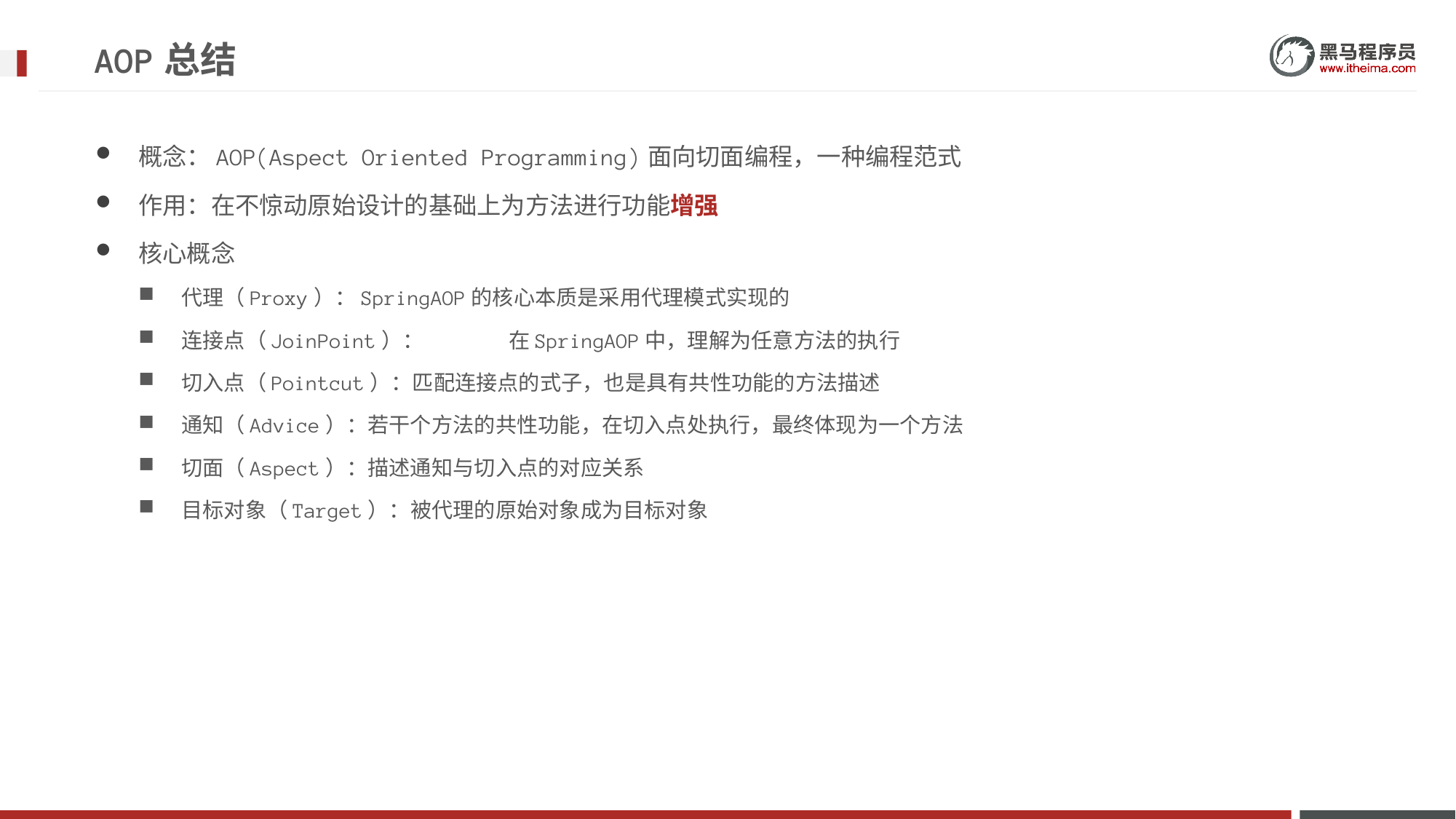

AOP总结
概念：AOP(Aspect Oriented Programming)面向切面编程，一种编程范式
作用：在不惊动原始设计的基础上为方法进行功能增强
核心概念
代理（Proxy）：SpringAOP的核心本质是采用代理模式实现的
连接点（JoinPoint）：	在SpringAOP中，理解为任意方法的执行
切入点（Pointcut）：匹配连接点的式子，也是具有共性功能的方法描述
通知（Advice）：若干个方法的共性功能，在切入点处执行，最终体现为一个方法
切面（Aspect）：描述通知与切入点的对应关系
目标对象（Target）：被代理的原始对象成为目标对象